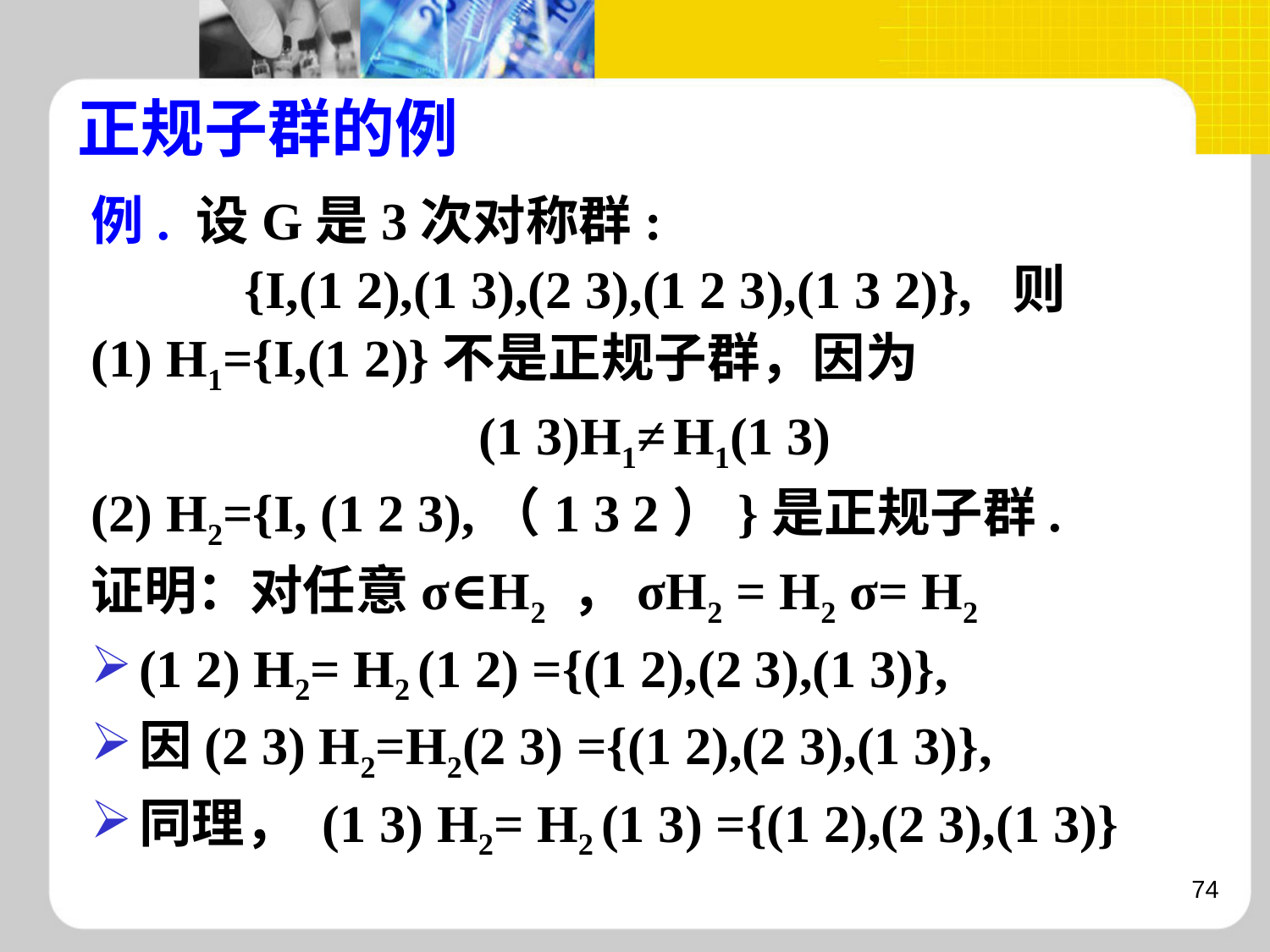

# 正规子群的例
例. 设G是3次对称群:
{I,(1 2),(1 3),(2 3),(1 2 3),(1 3 2)},  则
(1) H1={I,(1 2)}不是正规子群，因为
(1 3)H1≠ H1(1 3)
(2) H2={I, (1 2 3),（1 3 2）}是正规子群.
证明：对任意σ∈H2 ，σH2 = H2 σ= H2
(1 2) H2= H2 (1 2) ={(1 2),(2 3),(1 3)},
因(2 3) H2=H2(2 3) ={(1 2),(2 3),(1 3)},
同理， (1 3) H2= H2 (1 3) ={(1 2),(2 3),(1 3)}

74